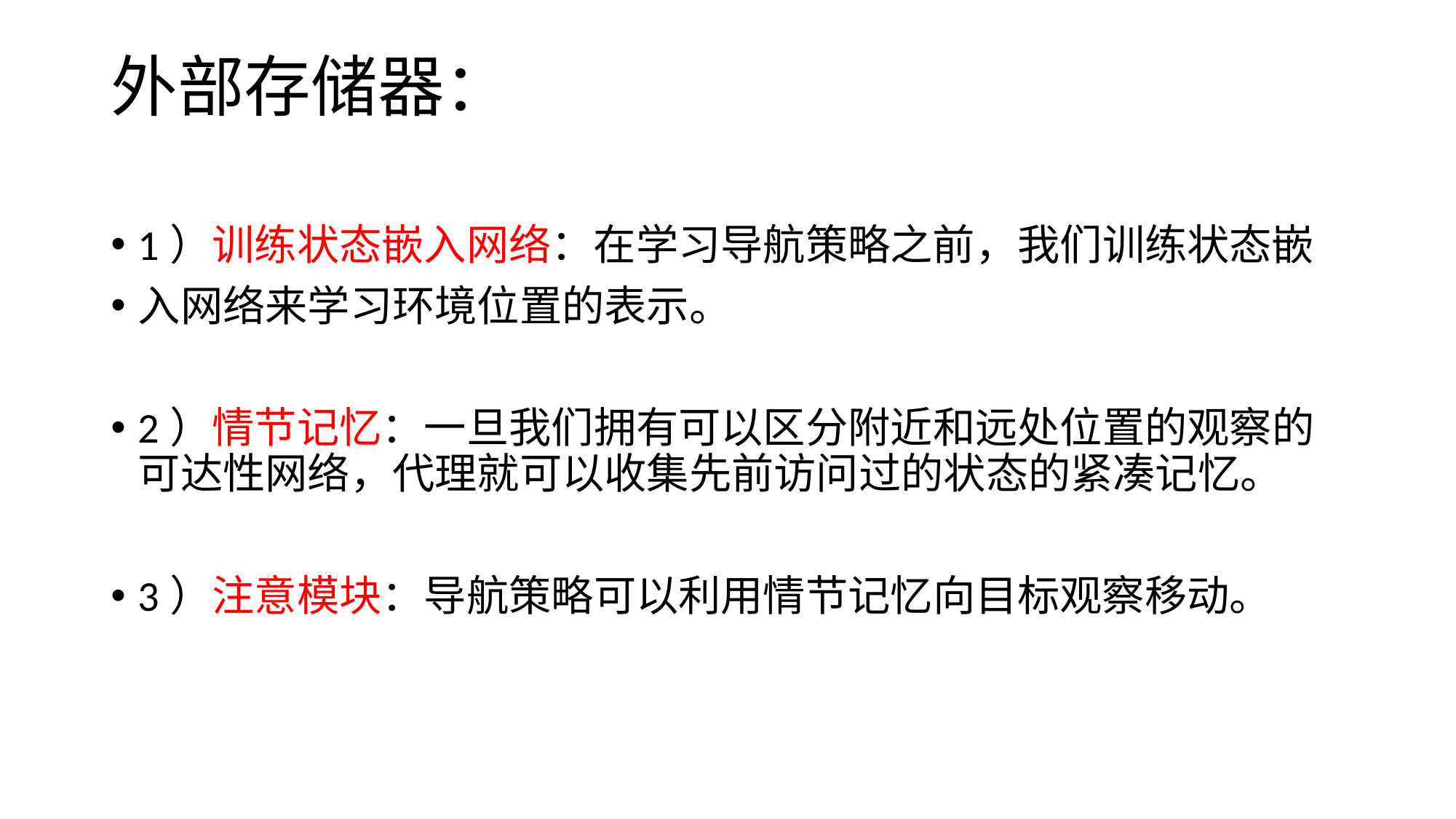

# 外部存储器：
1）训练状态嵌入网络：在学习导航策略之前，我们训练状态嵌
入网络来学习环境位置的表示。

2）情节记忆：一旦我们拥有可以区分附近和远处位置的观察的可达性网络，代理就可以收集先前访问过的状态的紧凑记忆。

3）注意模块：导航策略可以利用情节记忆向目标观察移动。